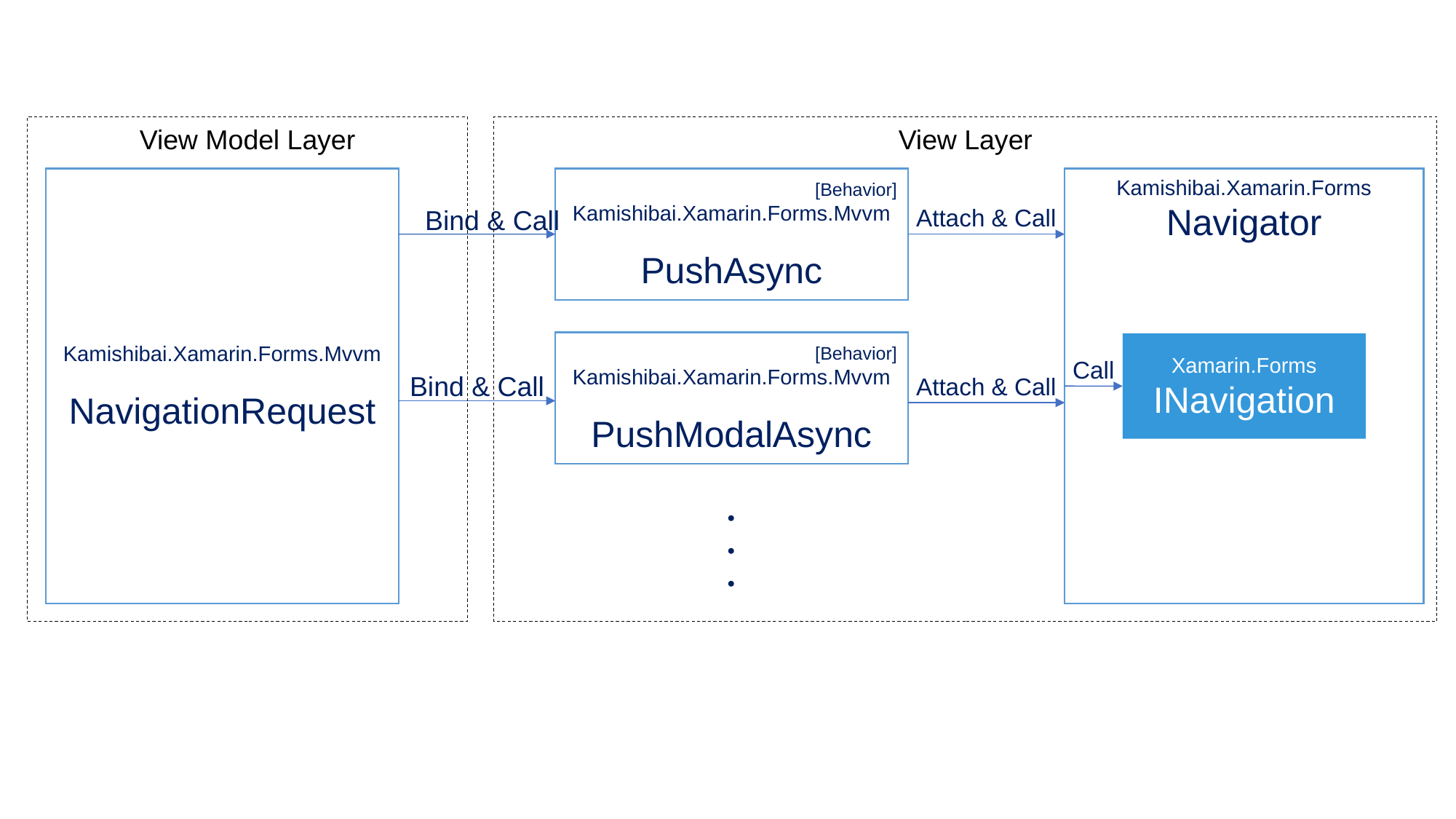

View Model Layer
View Layer
Kamishibai.Xamarin.Forms.Mvvm
NavigationRequest
Kamishibai.Xamarin.Forms
Navigator
[Behavior]
Kamishibai.Xamarin.Forms.Mvvm
PushAsync
Bind & Call
Attach & Call
[Behavior]
Kamishibai.Xamarin.Forms.Mvvm
PushModalAsync
Xamarin.Forms
INavigation
Call
Bind & Call
Attach & Call
・
・
・